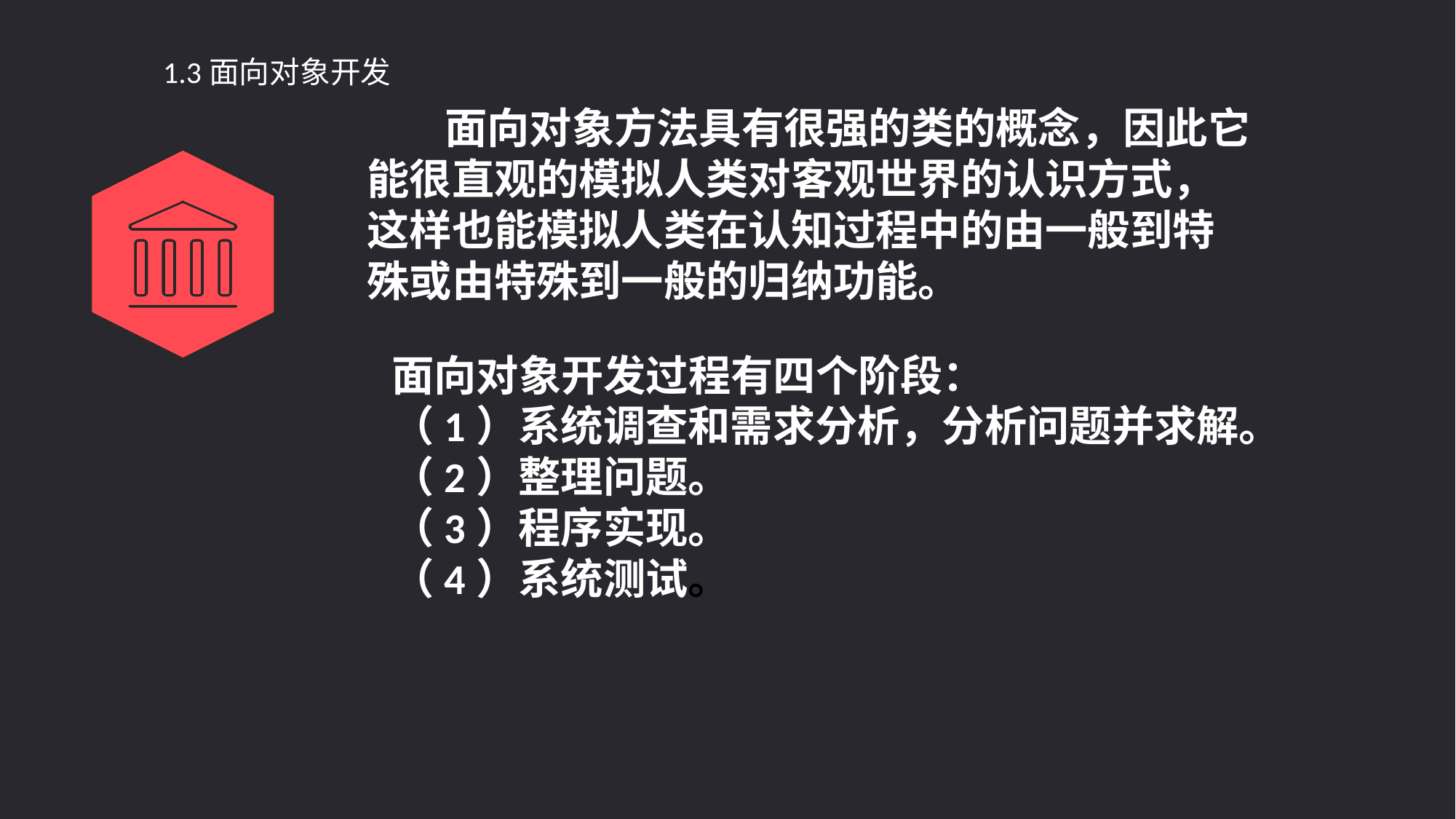

1.3面向对象开发
       面向对象方法具有很强的类的概念，因此它能很直观的模拟人类对客观世界的认识方式，这样也能模拟人类在认知过程中的由一般到特殊或由特殊到一般的归纳功能。

面向对象开发过程有四个阶段：
（1）系统调查和需求分析，分析问题并求解。
（2）整理问题。
（3）程序实现。
（4）系统测试。